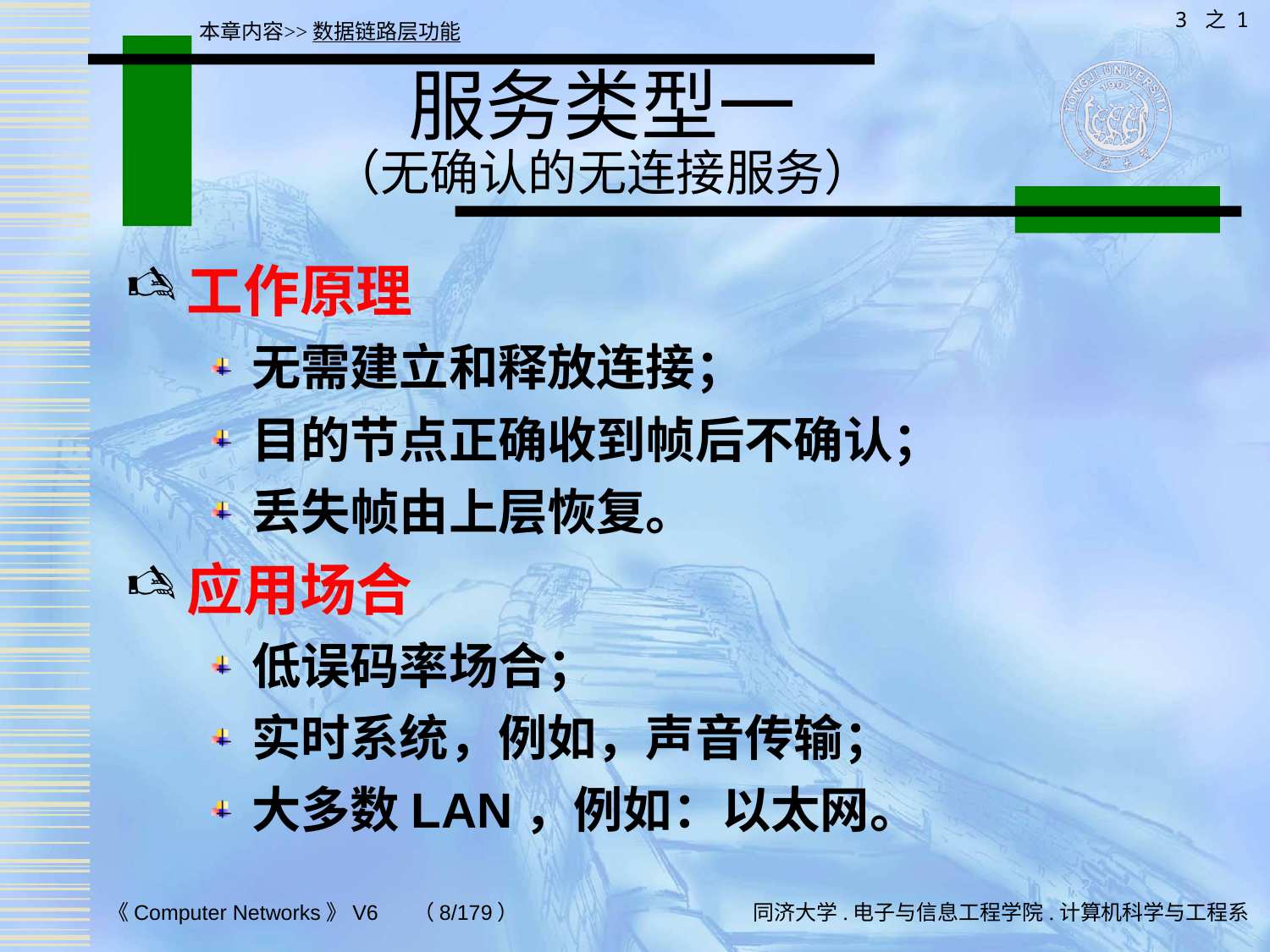

3 之 1
本章内容>>数据链路层功能
# 服务类型一 （无确认的无连接服务）
工作原理
无需建立和释放连接；
目的节点正确收到帧后不确认；
丢失帧由上层恢复。
应用场合
低误码率场合；
实时系统，例如，声音传输；
大多数LAN，例如：以太网。